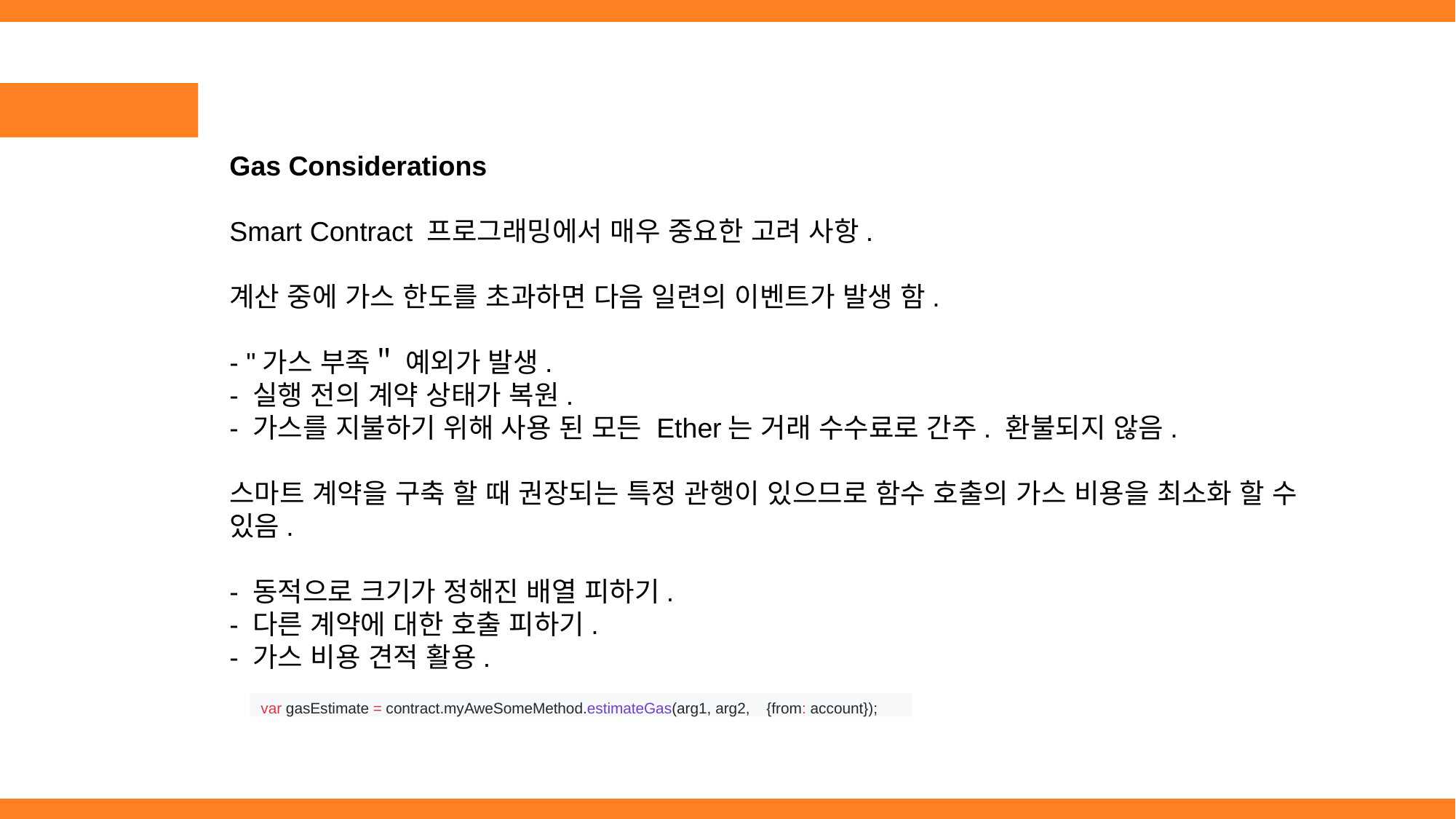

Gas Considerations

Smart Contract 프로그래밍에서 매우 중요한 고려 사항.

계산 중에 가스 한도를 초과하면 다음 일련의 이벤트가 발생 함.

- "가스 부족＂ 예외가 발생.
- 실행 전의 계약 상태가 복원.
- 가스를 지불하기 위해 사용 된 모든 Ether는 거래 수수료로 간주. 환불되지 않음.

스마트 계약을 구축 할 때 권장되는 특정 관행이 있으므로 함수 호출의 가스 비용을 최소화 할 수 있음.

- 동적으로 크기가 정해진 배열 피하기.
- 다른 계약에 대한 호출 피하기.
- 가스 비용 견적 활용.

var gasEstimate = contract.myAweSomeMethod.estimateGas(arg1, arg2,    {from: account});